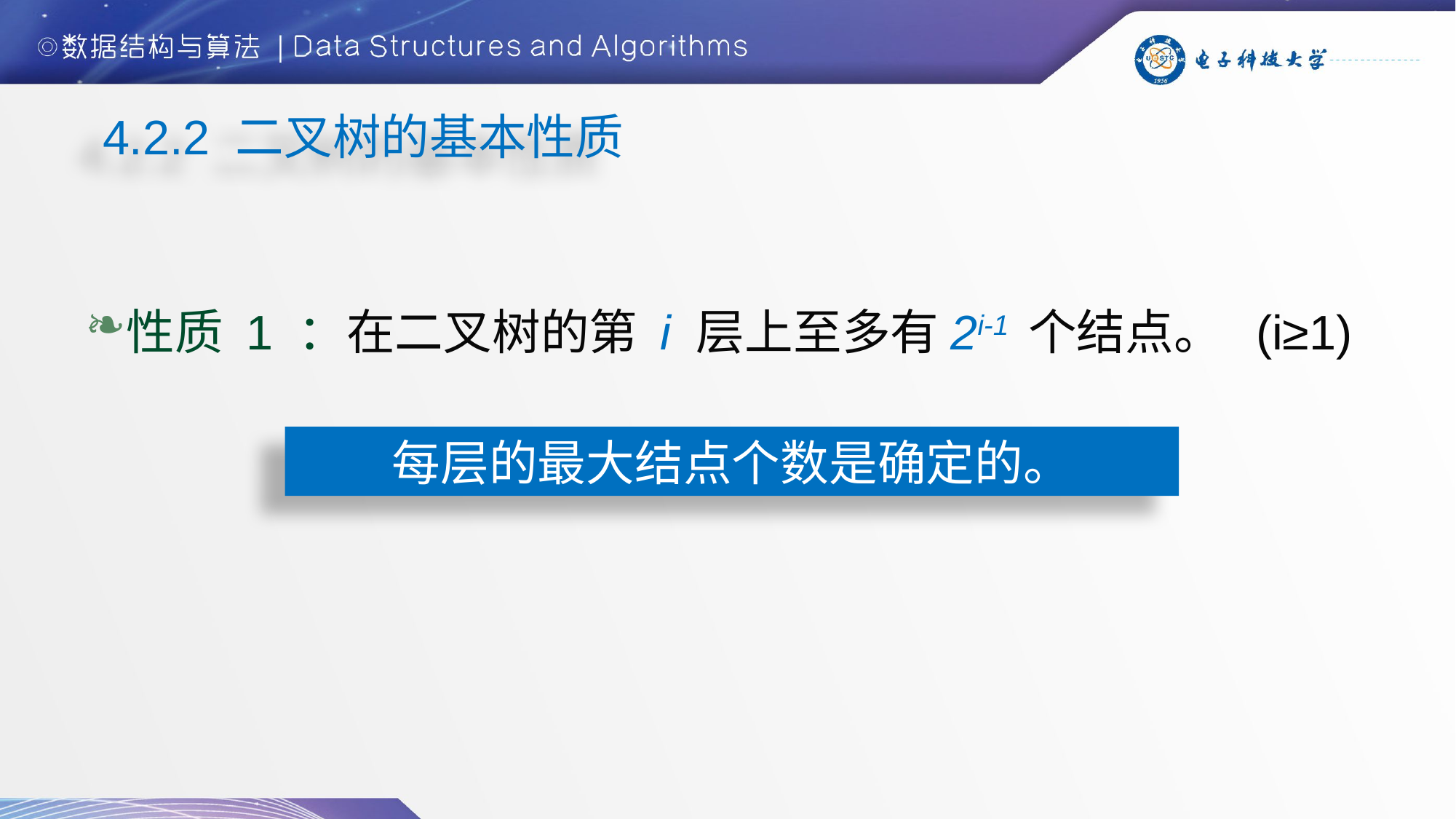

4.2.2 二叉树的基本性质
性质 1 ：在二叉树的第 i 层上至多有2i-1 个结点。  (i≥1)
每层的最大结点个数是确定的。